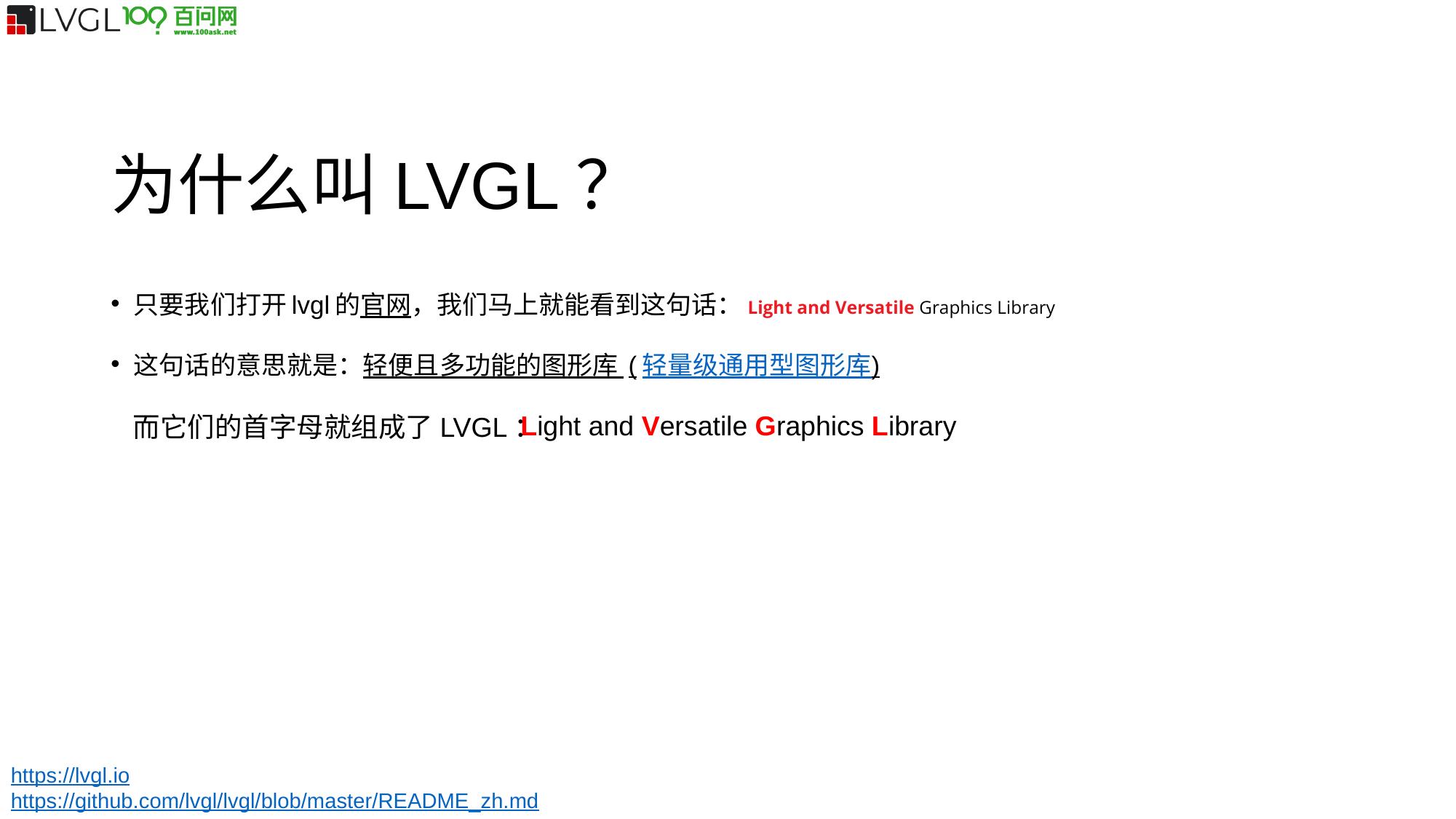

为什么叫LVGL？
只要我们打开lvgl的官网，我们马上就能看到这句话：Light and Versatile Graphics Library
这句话的意思就是：轻便且多功能的图形库 (轻量级通用型图形库)
Light and Versatile Graphics Library
 而它们的首字母就组成了LVGL：
https://lvgl.io
https://github.com/lvgl/lvgl/blob/master/README_zh.md